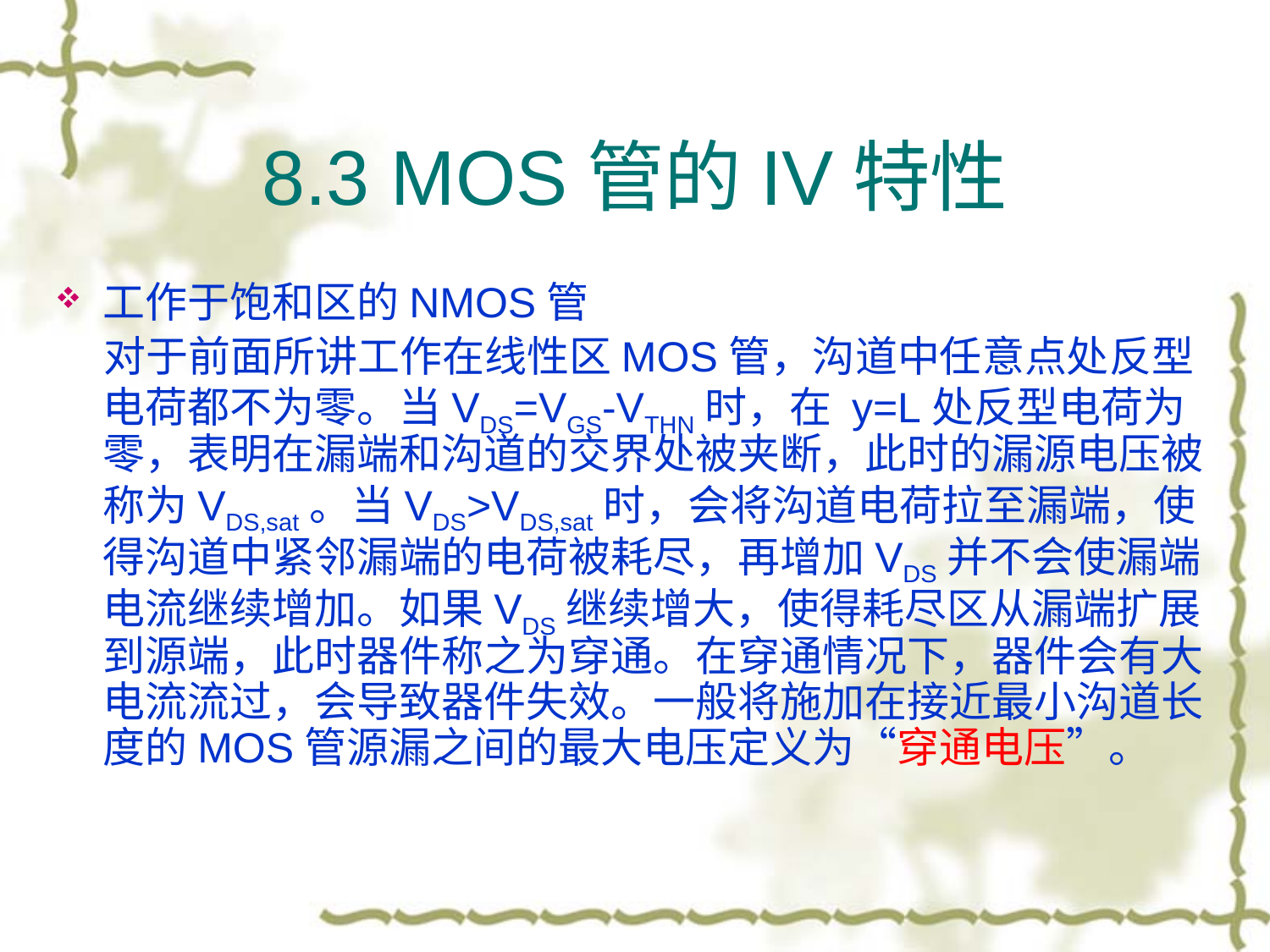

# 8.3 MOS管的IV特性
工作于饱和区的NMOS管
    对于前面所讲工作在线性区MOS管，沟道中任意点处反型电荷都不为零。当VDS=VGS-VTHN时，在 y=L处反型电荷为零，表明在漏端和沟道的交界处被夹断，此时的漏源电压被称为VDS,sat。当VDS>VDS,sat时，会将沟道电荷拉至漏端，使得沟道中紧邻漏端的电荷被耗尽，再增加VDS并不会使漏端电流继续增加。如果VDS继续增大，使得耗尽区从漏端扩展到源端，此时器件称之为穿通。在穿通情况下，器件会有大电流流过，会导致器件失效。一般将施加在接近最小沟道长度的MOS管源漏之间的最大电压定义为“穿通电压”。
18